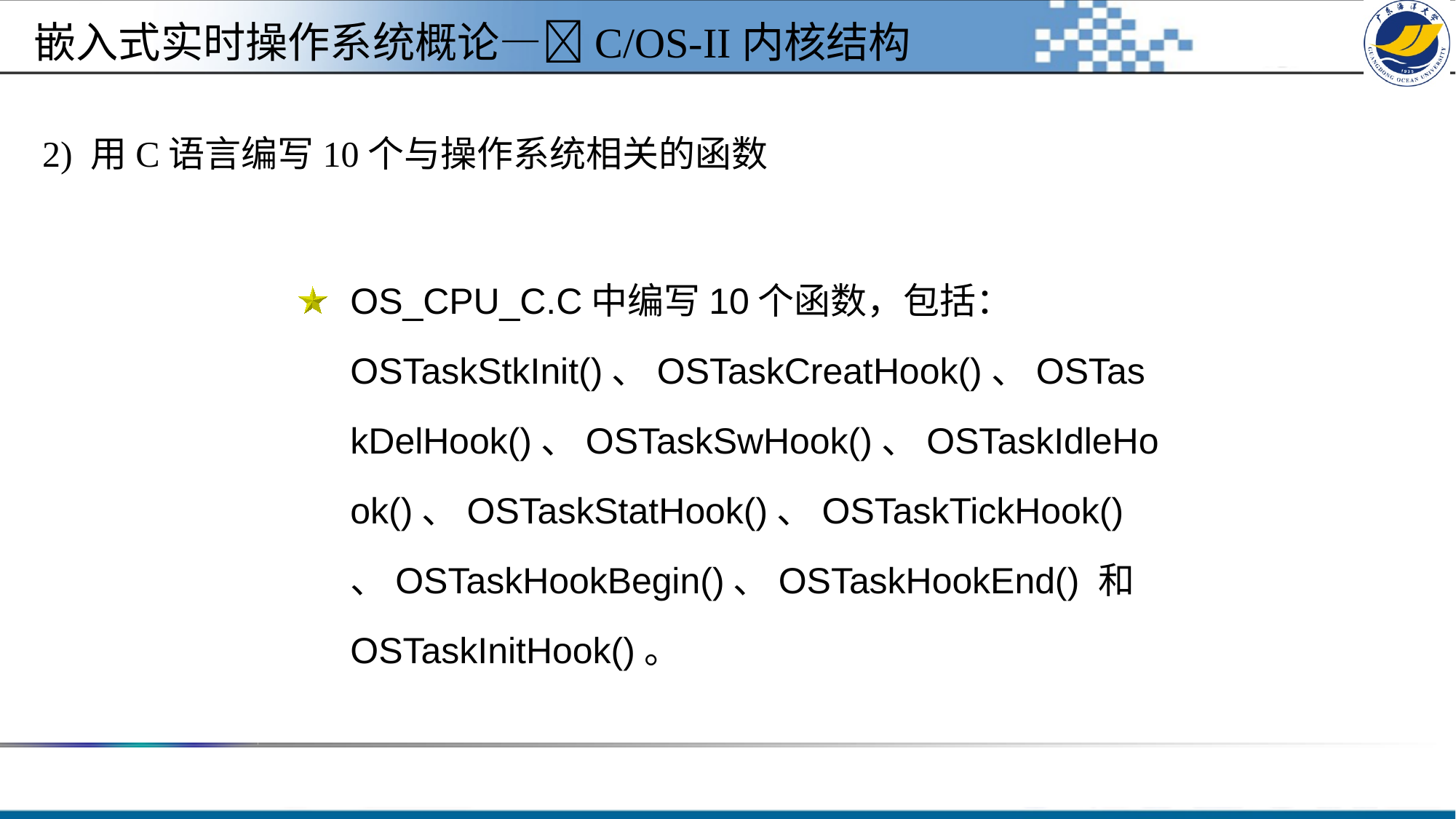

嵌入式实时操作系统概论—μC/OS-II内核结构
# 2) 用C语言编写10个与操作系统相关的函数
OS_CPU_C.C中编写10个函数，包括：OSTaskStkInit()、OSTaskCreatHook()、OSTaskDelHook()、OSTaskSwHook()、OSTaskIdleHook()、OSTaskStatHook()、OSTaskTickHook()、OSTaskHookBegin()、OSTaskHookEnd() 和 OSTaskInitHook()。
105